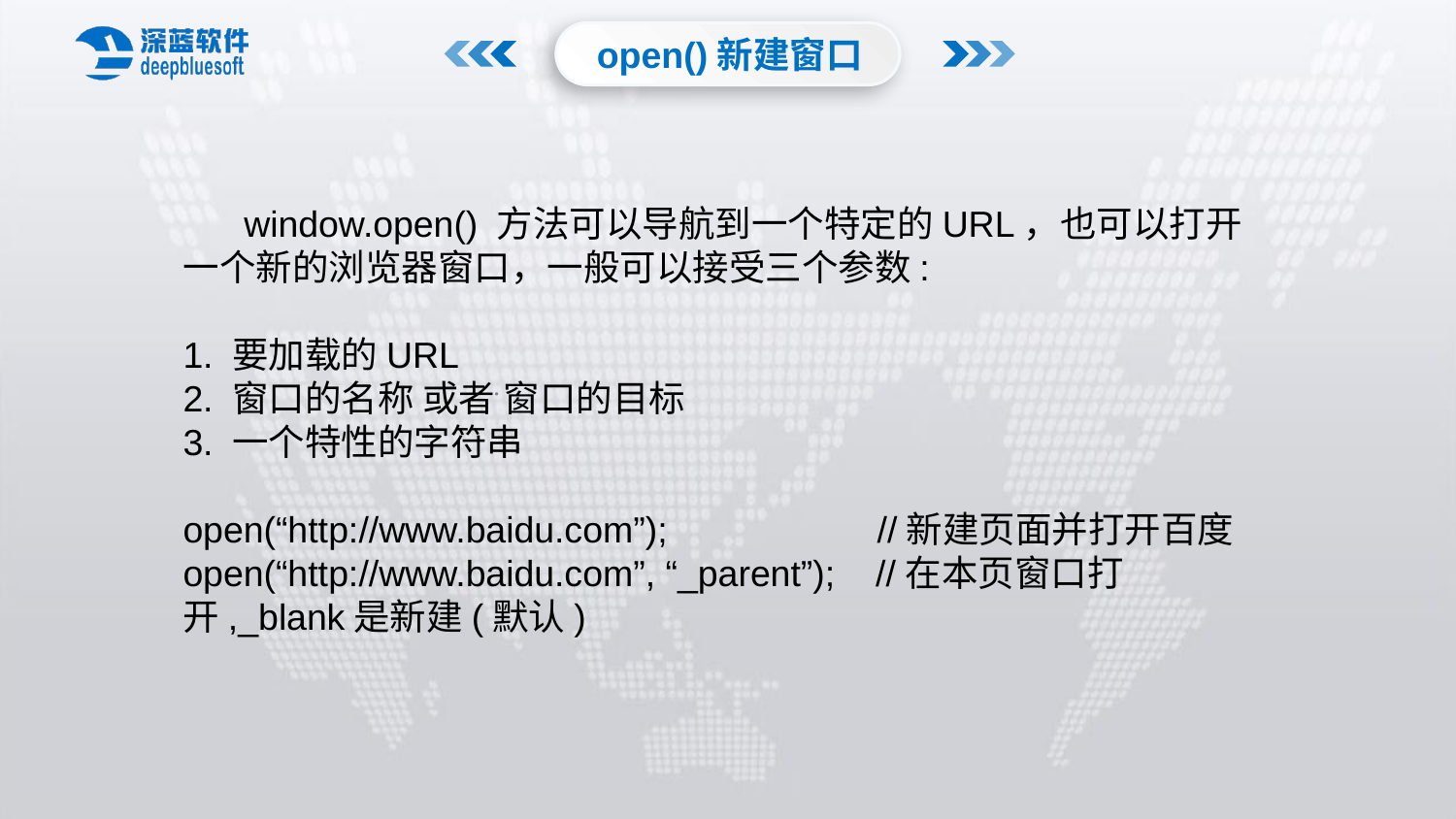

open()新建窗口

      window.open() 方法可以导航到一个特定的URL，也可以打开
一个新的浏览器窗口，一般可以接受三个参数:

1. 要加载的URL
2. 窗口的名称 或者 窗口的目标
3. 一个特性的字符串

open(“http://www.baidu.com”);	           //新建页面并打开百度
open(“http://www.baidu.com”, “_parent”);    //在本页窗口打开,_blank是新建(默认)